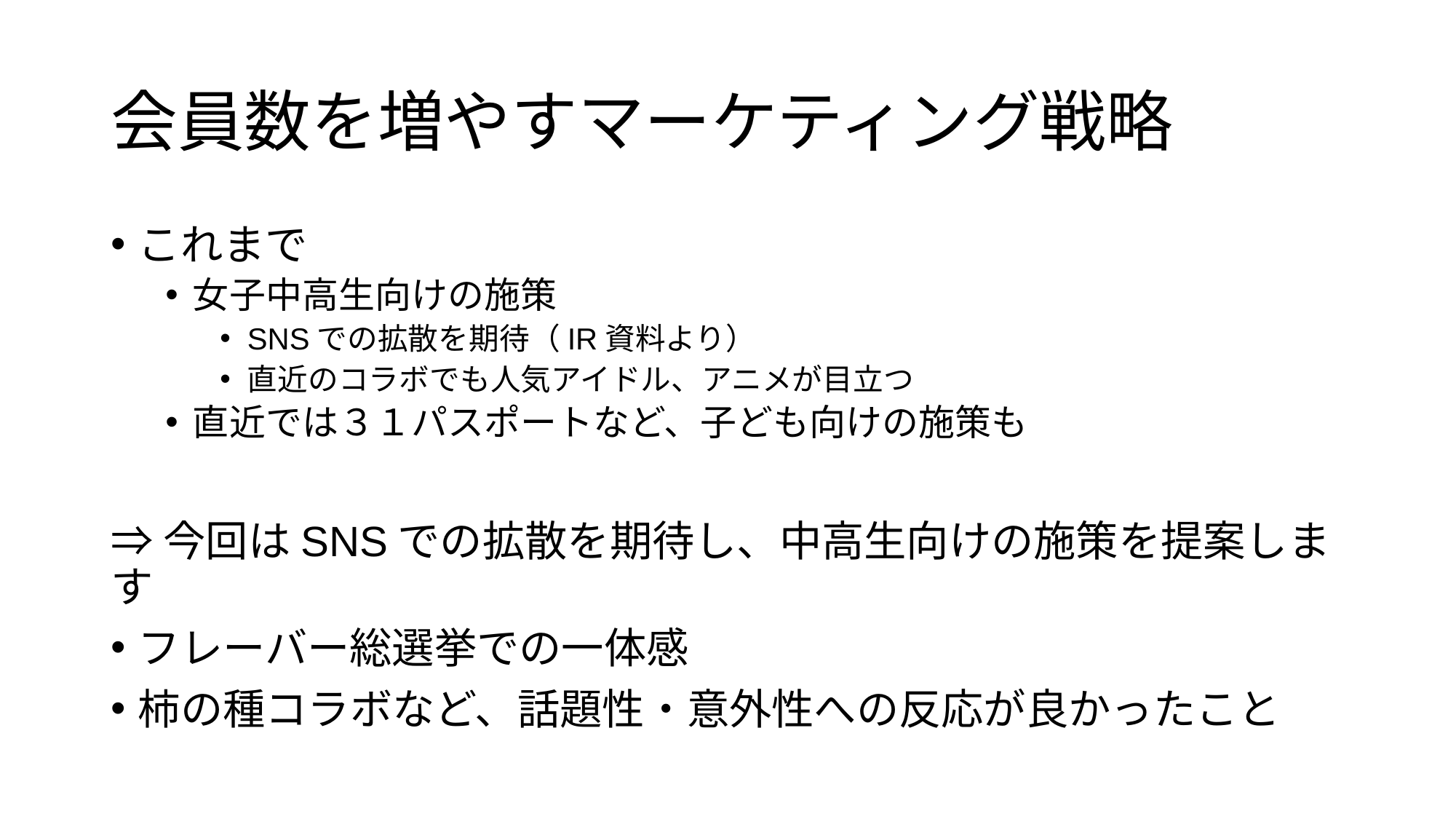

# 会員数を増やすマーケティング戦略
これまで
女子中高生向けの施策
SNSでの拡散を期待（IR資料より）
直近のコラボでも人気アイドル、アニメが目立つ
直近では３１パスポートなど、子ども向けの施策も

⇒今回はSNSでの拡散を期待し、中高生向けの施策を提案します
フレーバー総選挙での一体感
柿の種コラボなど、話題性・意外性への反応が良かったこと